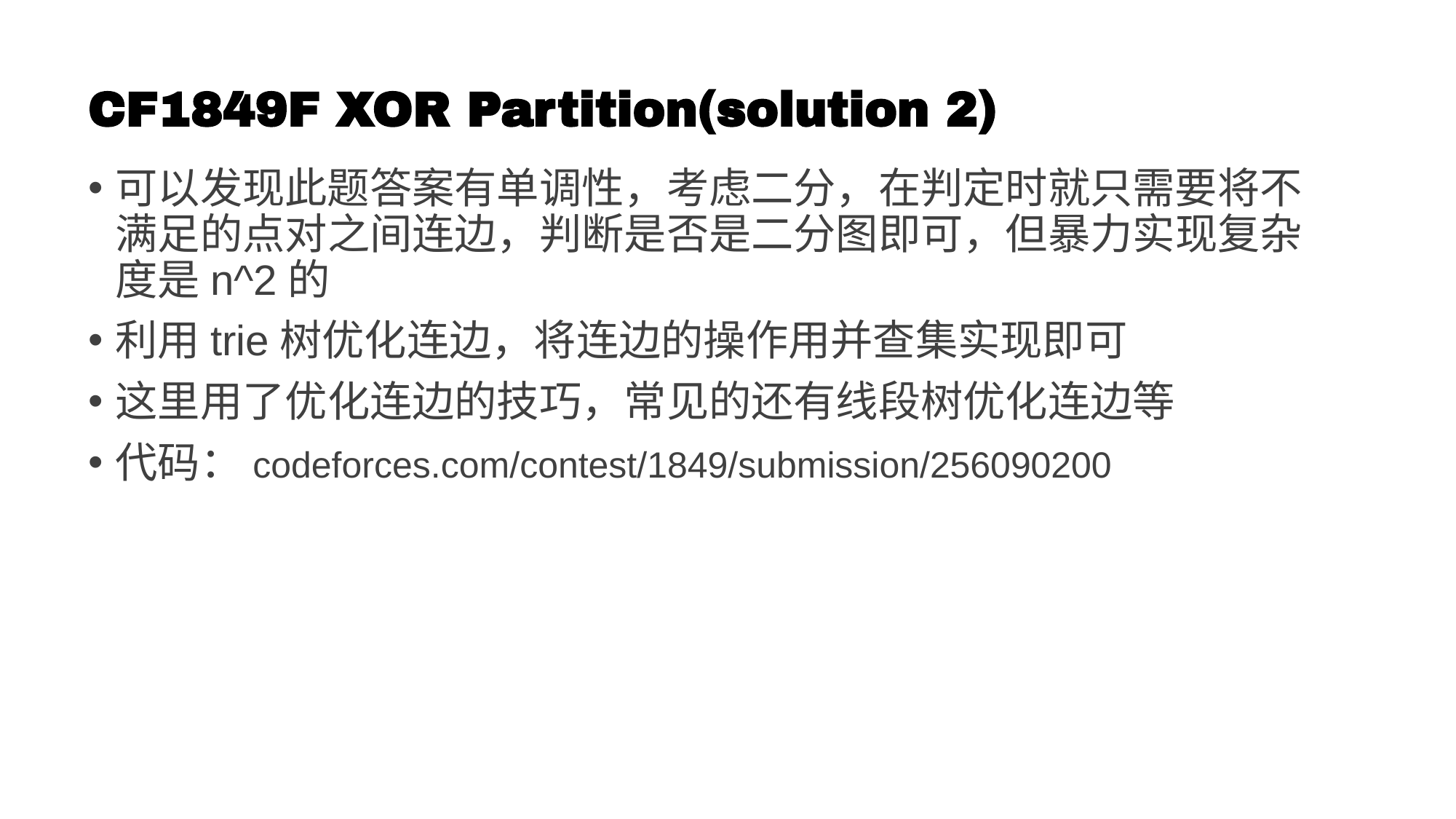

# CF1849F XOR Partition(solution 2)
可以发现此题答案有单调性，考虑二分，在判定时就只需要将不满足的点对之间连边，判断是否是二分图即可，但暴力实现复杂度是n^2的
利用trie树优化连边，将连边的操作用并查集实现即可
这里用了优化连边的技巧，常见的还有线段树优化连边等
代码：codeforces.com/contest/1849/submission/256090200